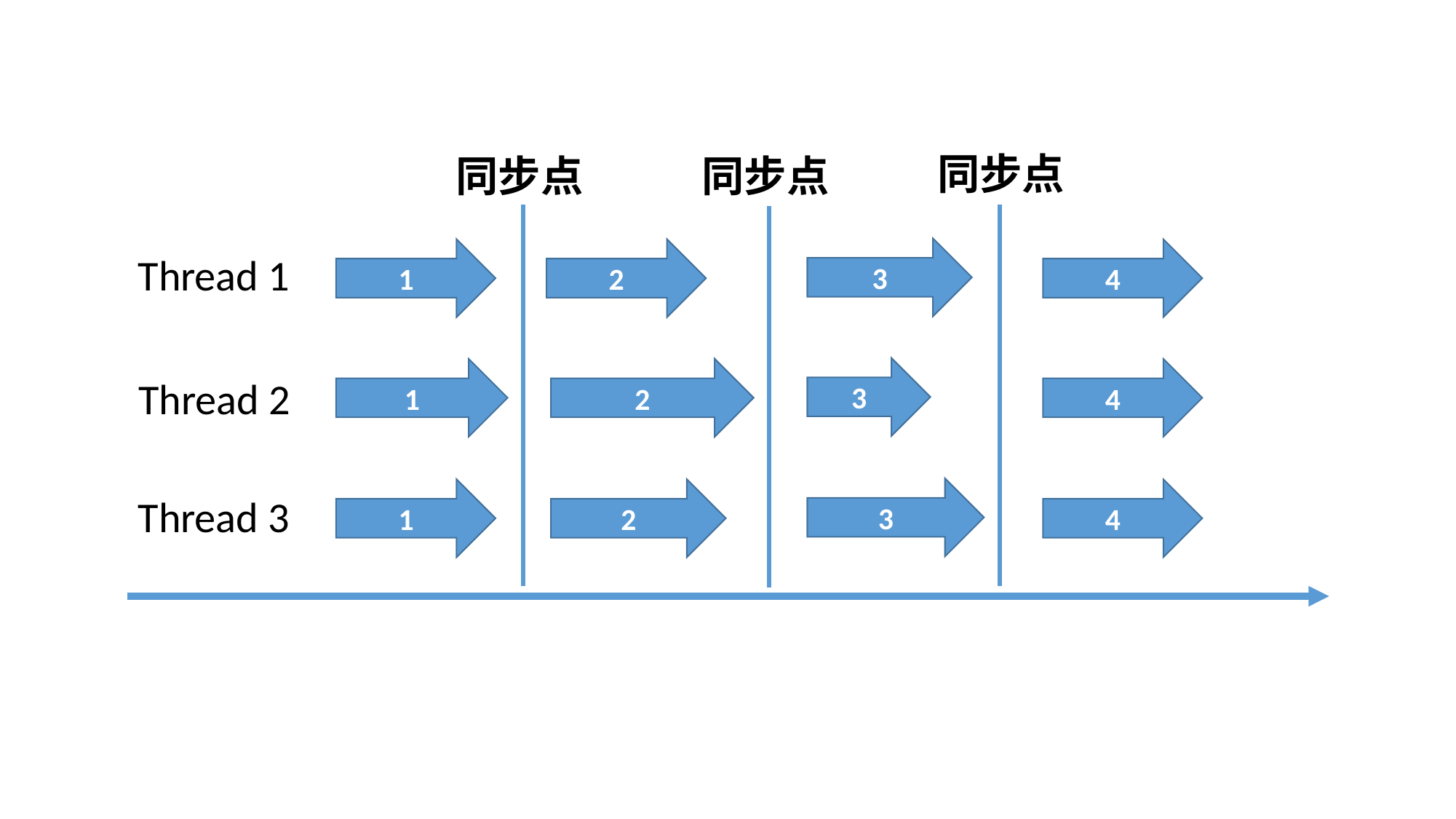

同步点
同步点
同步点
3
1
2
4
Thread 1
3
1
2
4
Thread 2
3
1
2
4
Thread 3